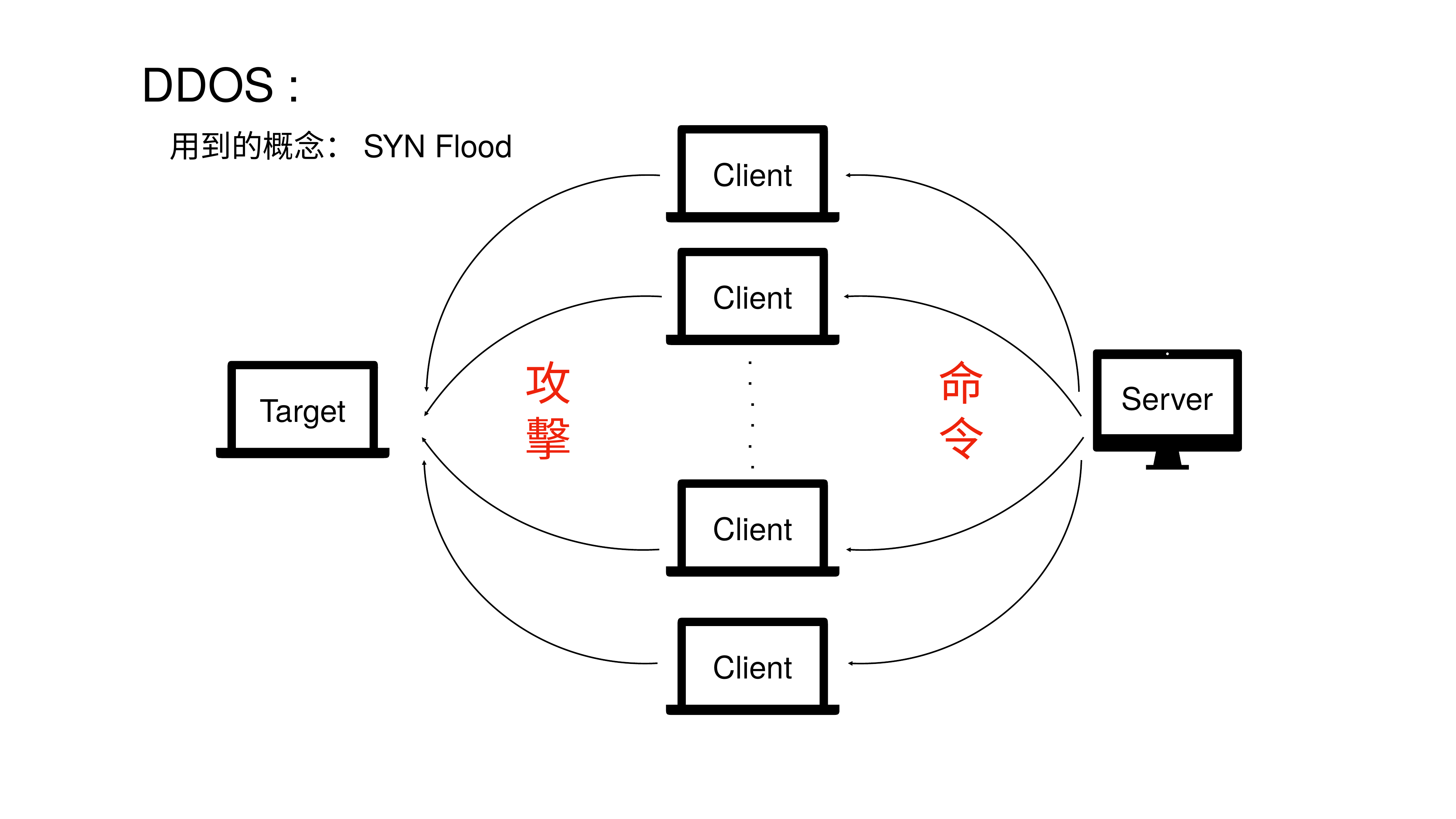

DDOS :
用到的概念：SYN Flood

Client

Client
攻擊
命令
.
.
.
.
.
.

Server

Target

Client

Client